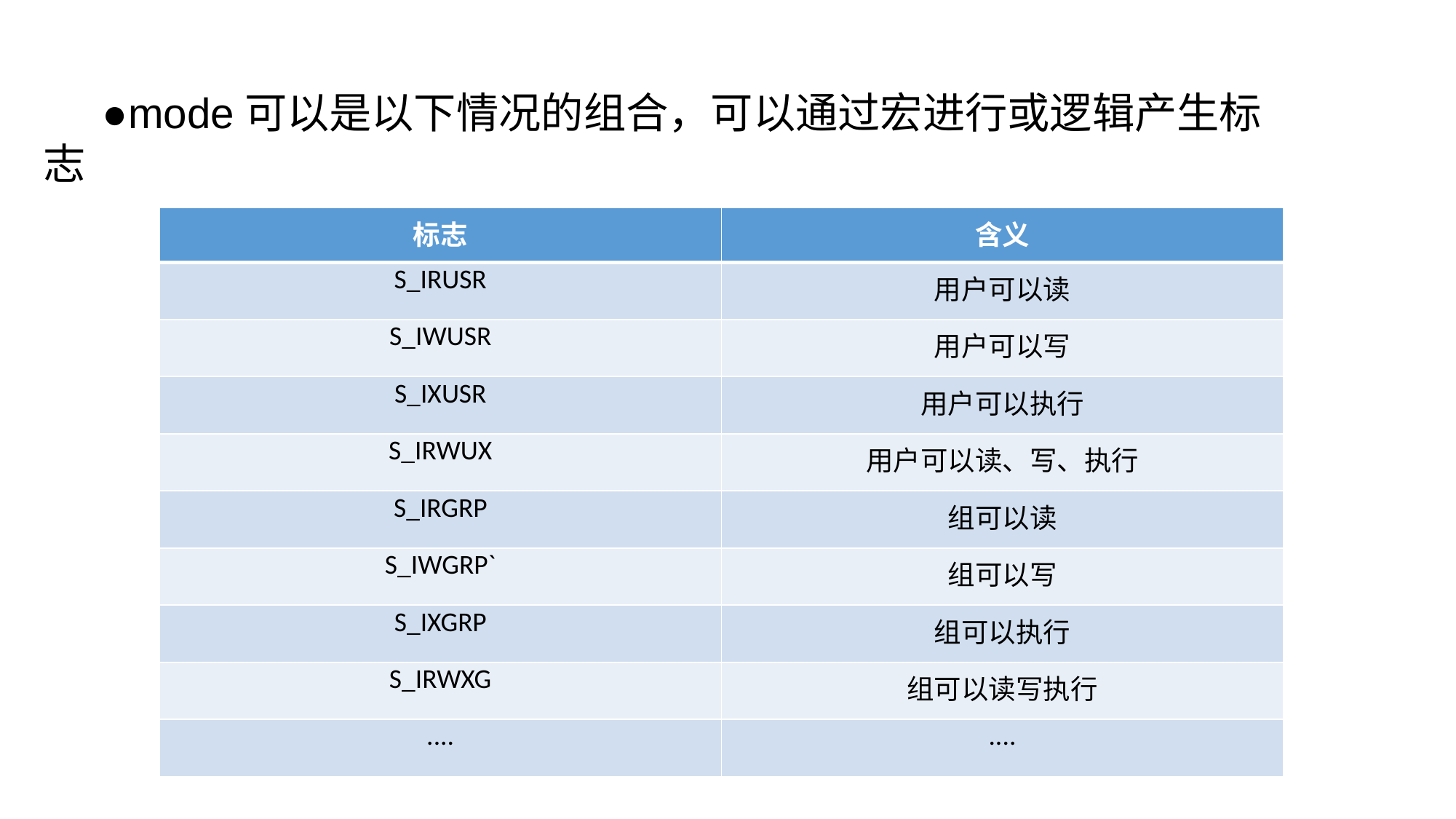

●mode可以是以下情况的组合，可以通过宏进行或逻辑产生标志
| 标志 | 含义 |
| --- | --- |
| S\_IRUSR | 用户可以读 |
| S\_IWUSR | 用户可以写 |
| S\_IXUSR | 用户可以执行 |
| S\_IRWUX | 用户可以读、写、执行 |
| S\_IRGRP | 组可以读 |
| S\_IWGRP` | 组可以写 |
| S\_IXGRP | 组可以执行 |
| S\_IRWXG | 组可以读写执行 |
| .... | .... |